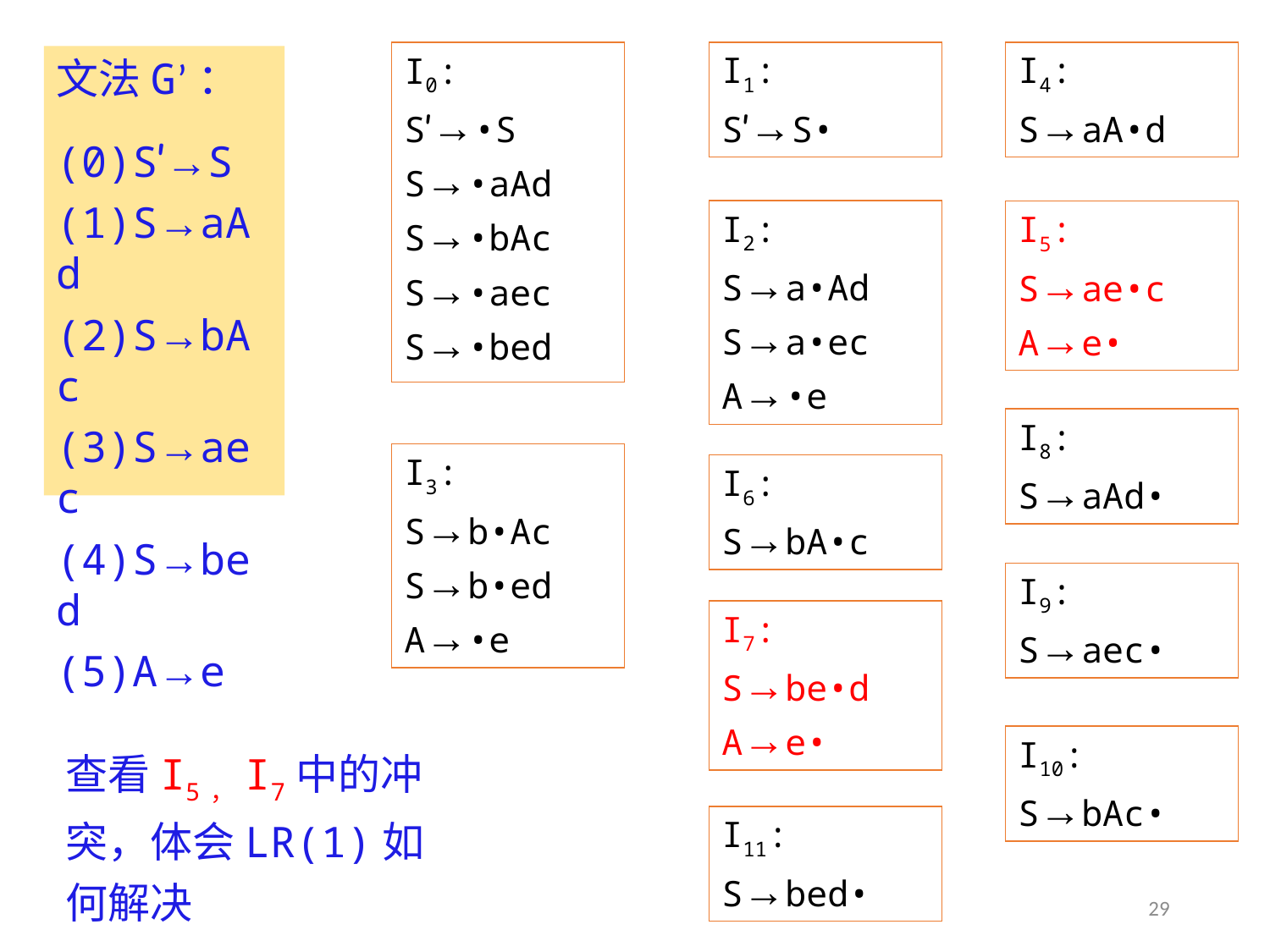

I0:
S’→•S
S→•aAd
S→•bAc
S→•aec
S→•bed
I1:
S’→S•
I4:
S→aA•d
文法G’：
(0)S’→S
(1)S→aAd
(2)S→bAc
(3)S→aec
(4)S→bed
(5)A→e
I2:
S→a•Ad
S→a•ec
A→•e
I5:
S→ae•c
A→e•
I8:
S→aAd•
I3:
S→b•Ac
S→b•ed
A→•e
I6:
S→bA•c
I9:
S→aec•
I7:
S→be•d
A→e•
I10:
S→bAc•
查看I5，I7中的冲突，体会LR(1)如何解决
I11:
S→bed•
29